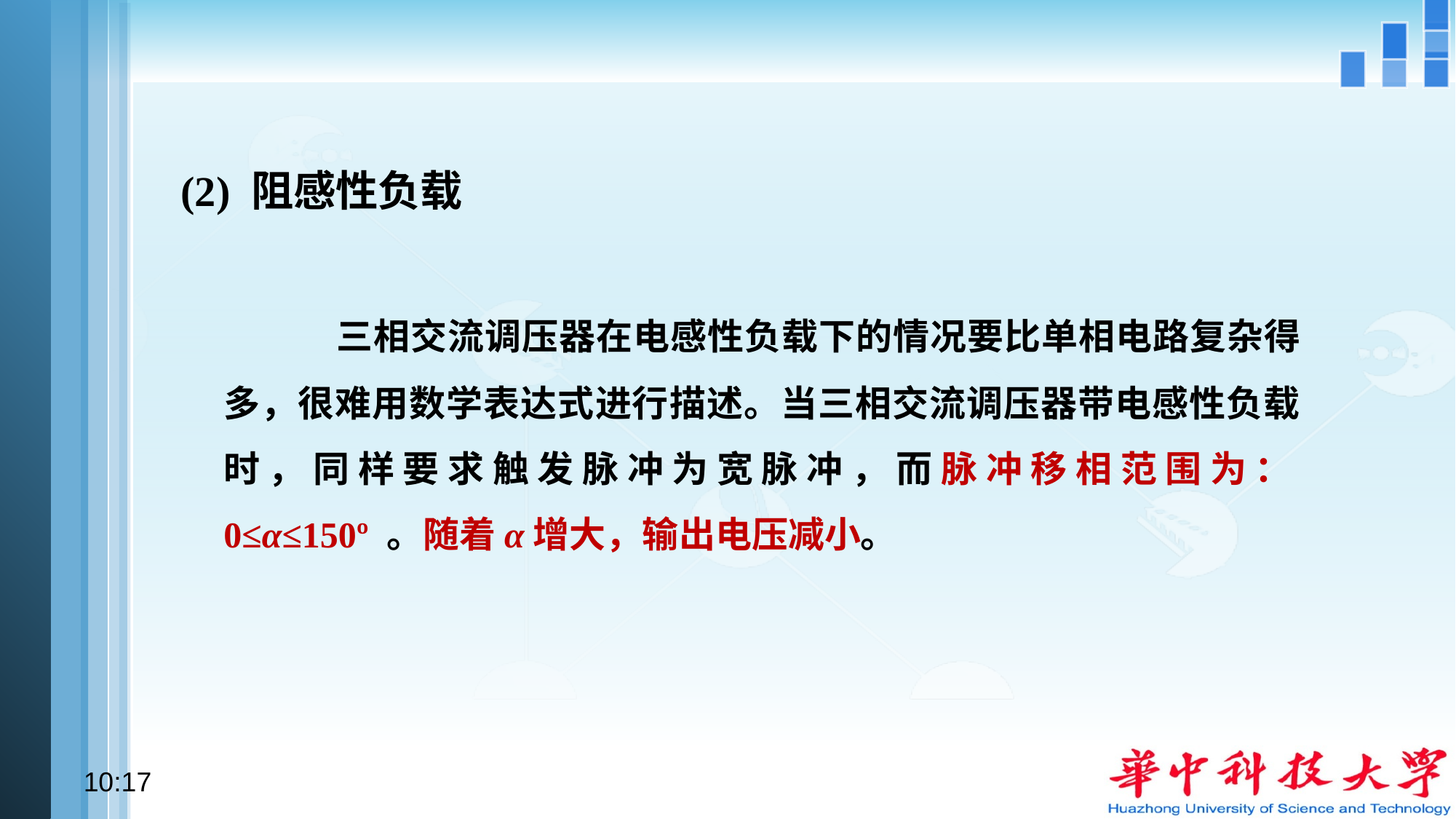

(2) 阻感性负载

             三相交流调压器在电感性负载下的情况要比单相电路复杂得多，很难用数学表达式进行描述。当三相交流调压器带电感性负载时，同样要求触发脉冲为宽脉冲，而脉冲移相范围为：0≤α≤150º 。随着α增大，输出电压减小。
10:17